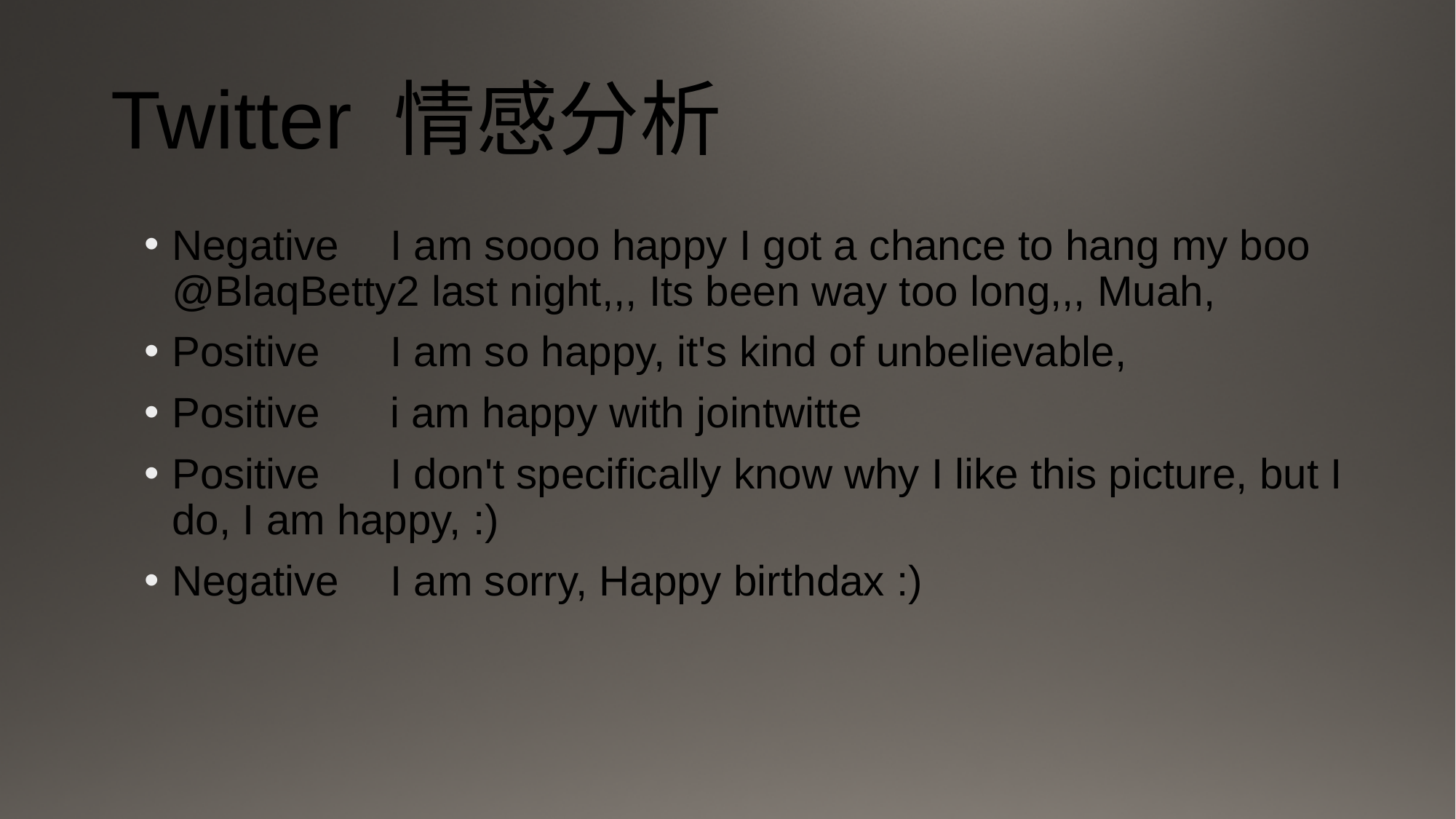

# Twitter 情感分析
Negative	I am soooo happy I got a chance to hang my boo @BlaqBetty2 last night,,, Its been way too long,,, Muah,
Positive	I am so happy, it's kind of unbelievable,
Positive	i am happy with jointwitte
Positive	I don't specifically know why I like this picture, but I do, I am happy, :)
Negative	I am sorry, Happy birthdax :)